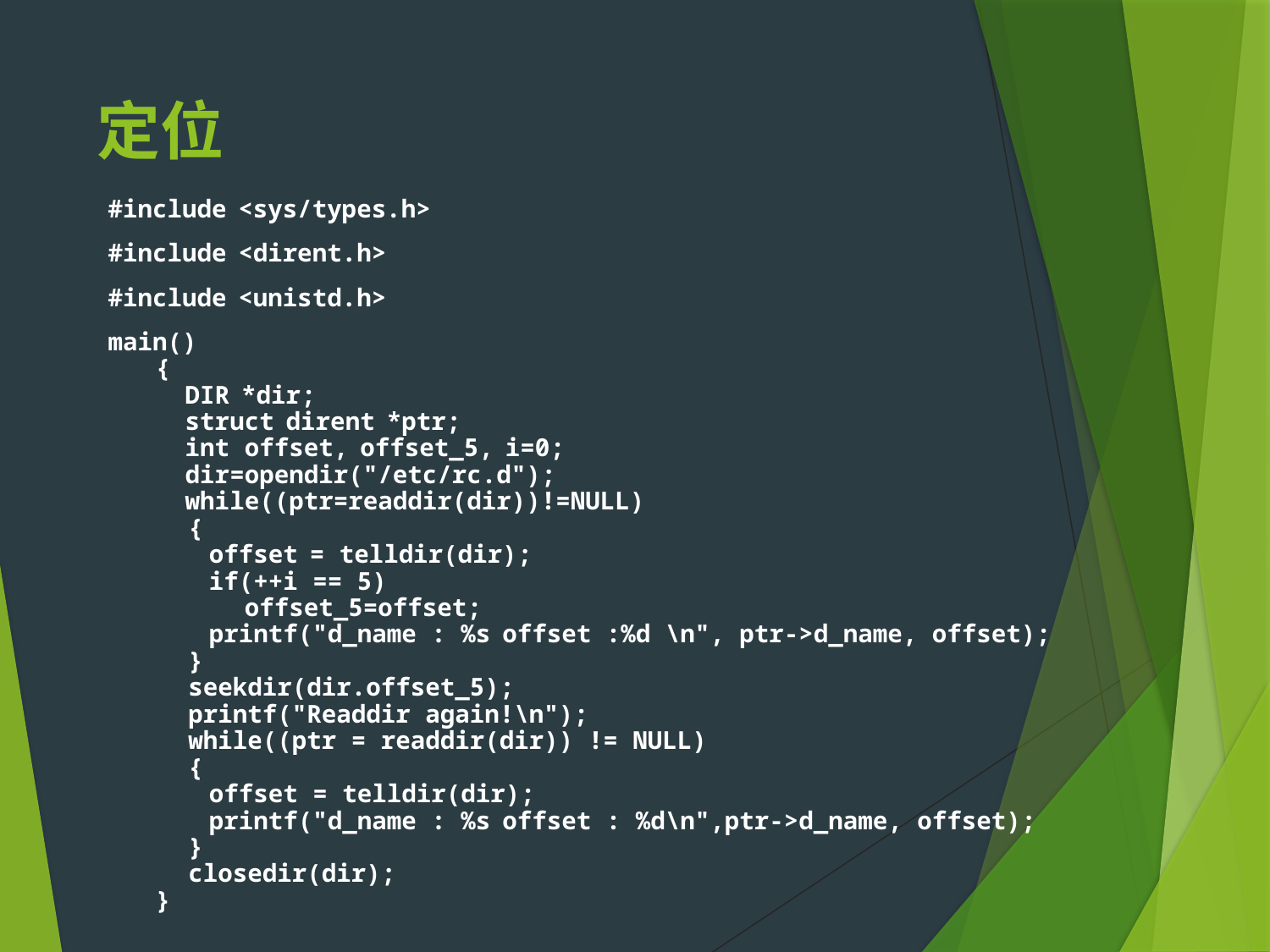

# 定位
#include  <sys/types.h>
#include  <dirent.h>
#include  <unistd.h>
main()
{
     DIR  *dir;
     struct  dirent  *ptr;
     int offset,  offset_5,  i=0;
     dir=opendir("/etc/rc.d");
     while((ptr=readdir(dir))!=NULL)
    {
         offset  = telldir(dir);
         if(++i == 5)
               offset_5=offset;
         printf("d_name : %s  offset :%d \n", ptr->d_name, offset);
    }
    seekdir(dir.offset_5);
    printf("Readdir again!\n");
    while((ptr = readdir(dir)) != NULL)
    {
         offset = telldir(dir);
         printf("d_name : %s  offset : %d\n",ptr->d_name, offset);
    }
    closedir(dir);
}